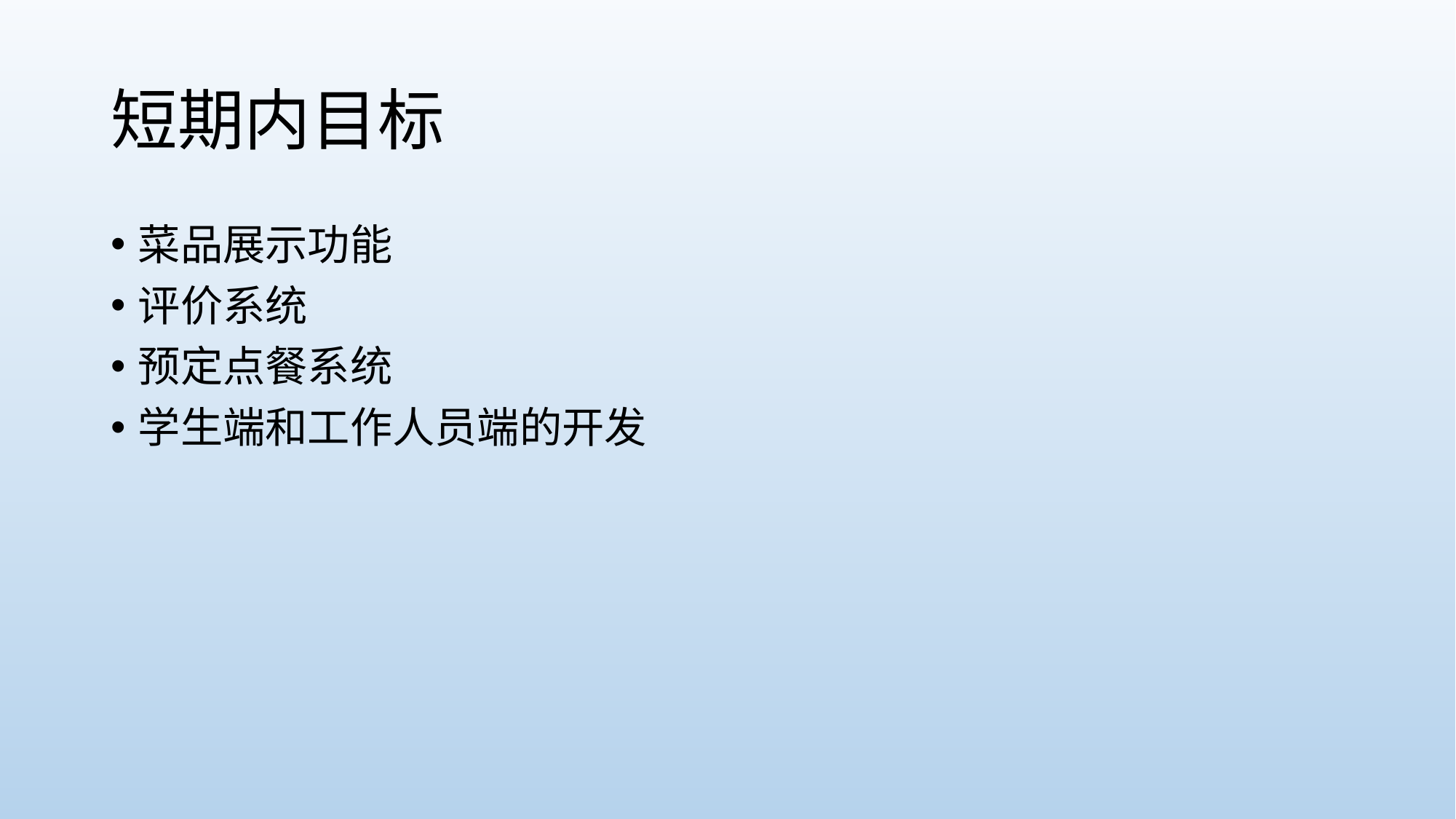

# 短期内目标
菜品展示功能
评价系统
预定点餐系统
学生端和工作人员端的开发